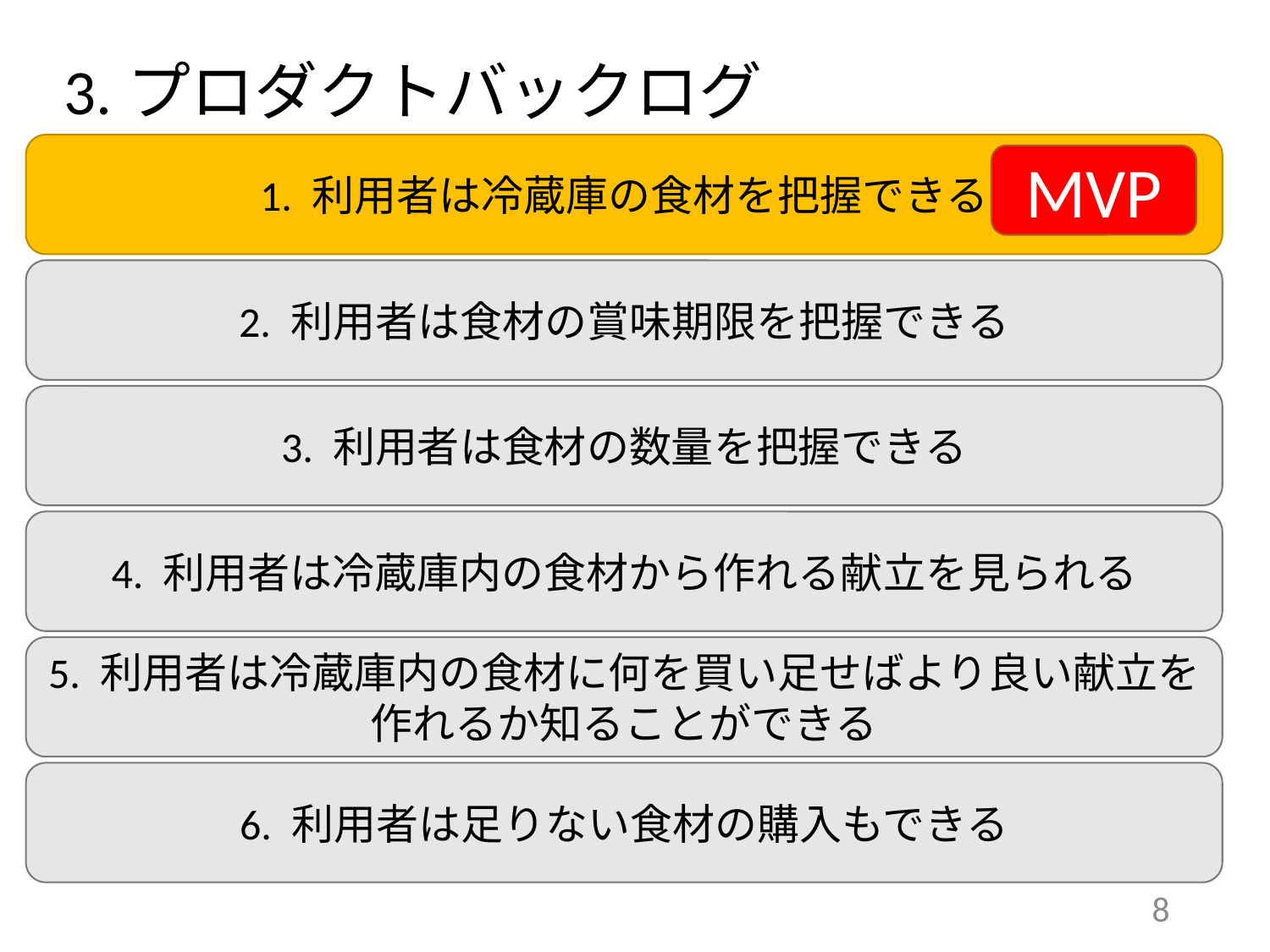

3.プロダクトバックログ
1. 利用者は冷蔵庫の食材を把握できる
2. 利用者は食材の賞味期限を把握できる
3. 利用者は食材の数量を把握できる
4. 利用者は冷蔵庫内の食材から作れる献立を見られる
5. 利用者は冷蔵庫内の食材に何を買い足せばより良い献立を作れるか知ることができる
6. 利用者は足りない食材の購入もできる
MVP
8